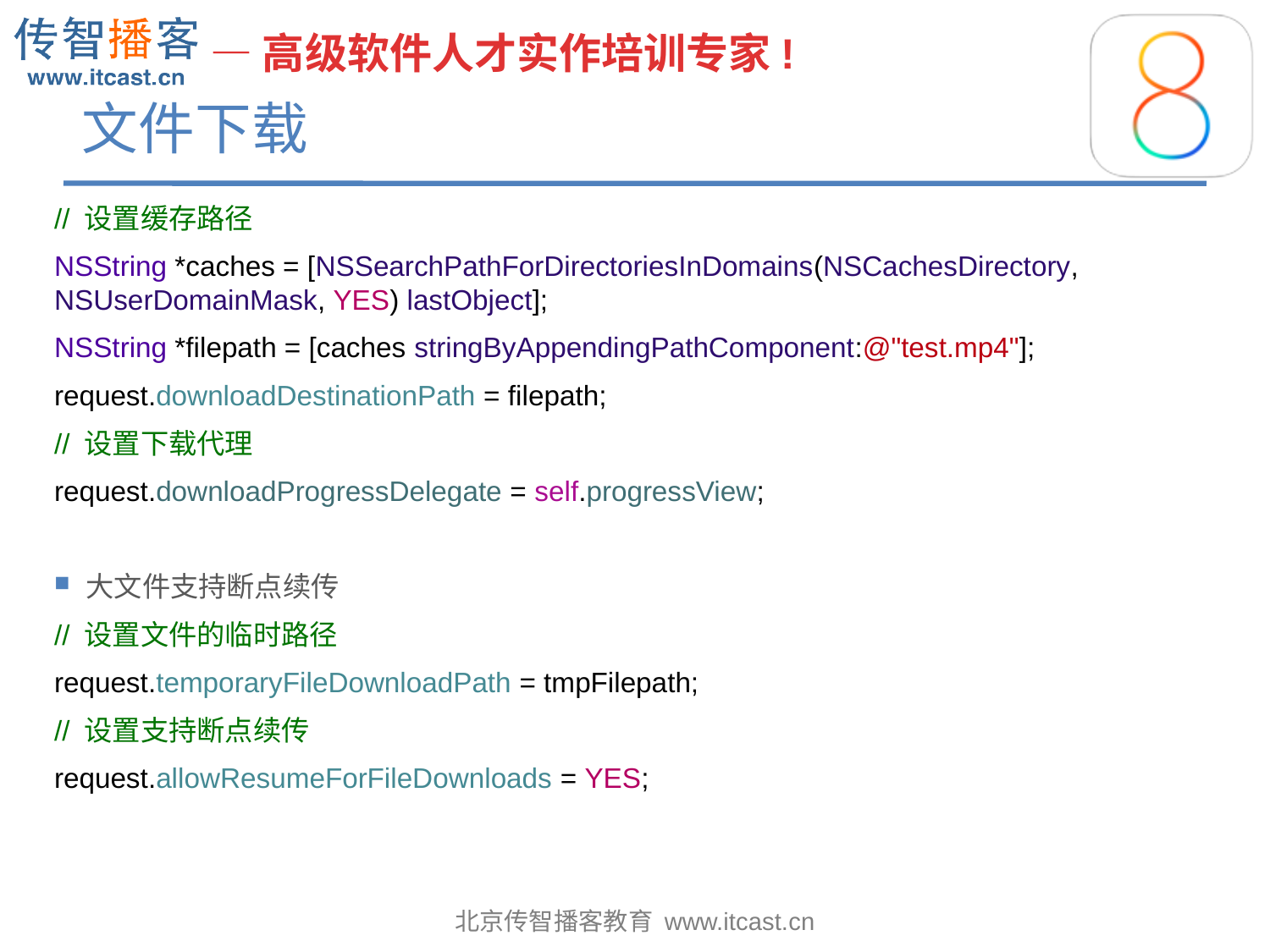

# 文件下载
// 设置缓存路径
NSString *caches = [NSSearchPathForDirectoriesInDomains(NSCachesDirectory, NSUserDomainMask, YES) lastObject];
NSString *filepath = [caches stringByAppendingPathComponent:@"test.mp4"];
request.downloadDestinationPath = filepath;
// 设置下载代理
request.downloadProgressDelegate = self.progressView;

大文件支持断点续传
// 设置文件的临时路径
request.temporaryFileDownloadPath = tmpFilepath;
// 设置支持断点续传
request.allowResumeForFileDownloads = YES;